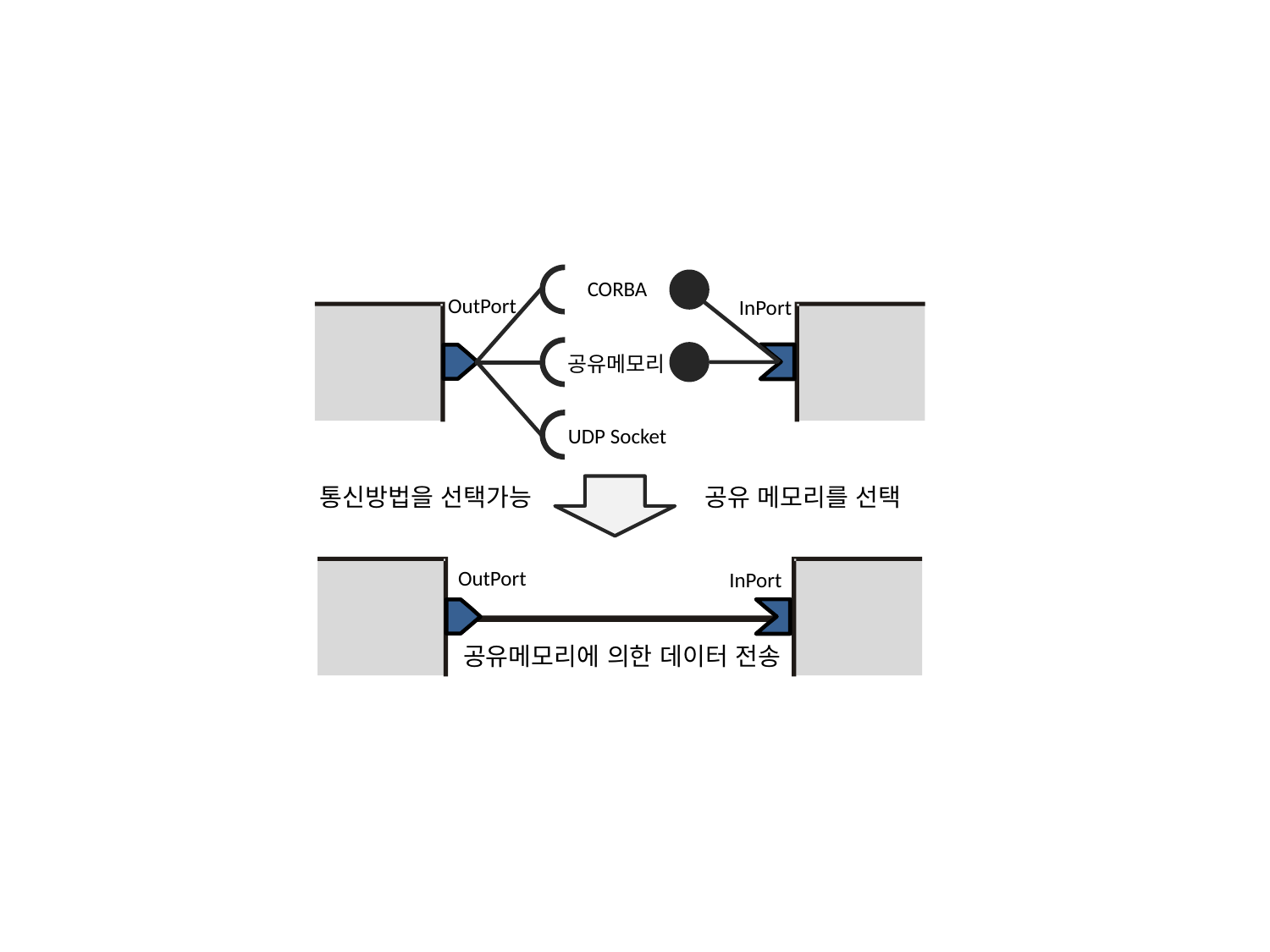

#

CORBA

OutPort
InPort

공유메모리

UDP Socket
통신방법을 선택가능

공유 메모리를 선택

OutPort
InPort

공유메모리에 의한 데이터 전송